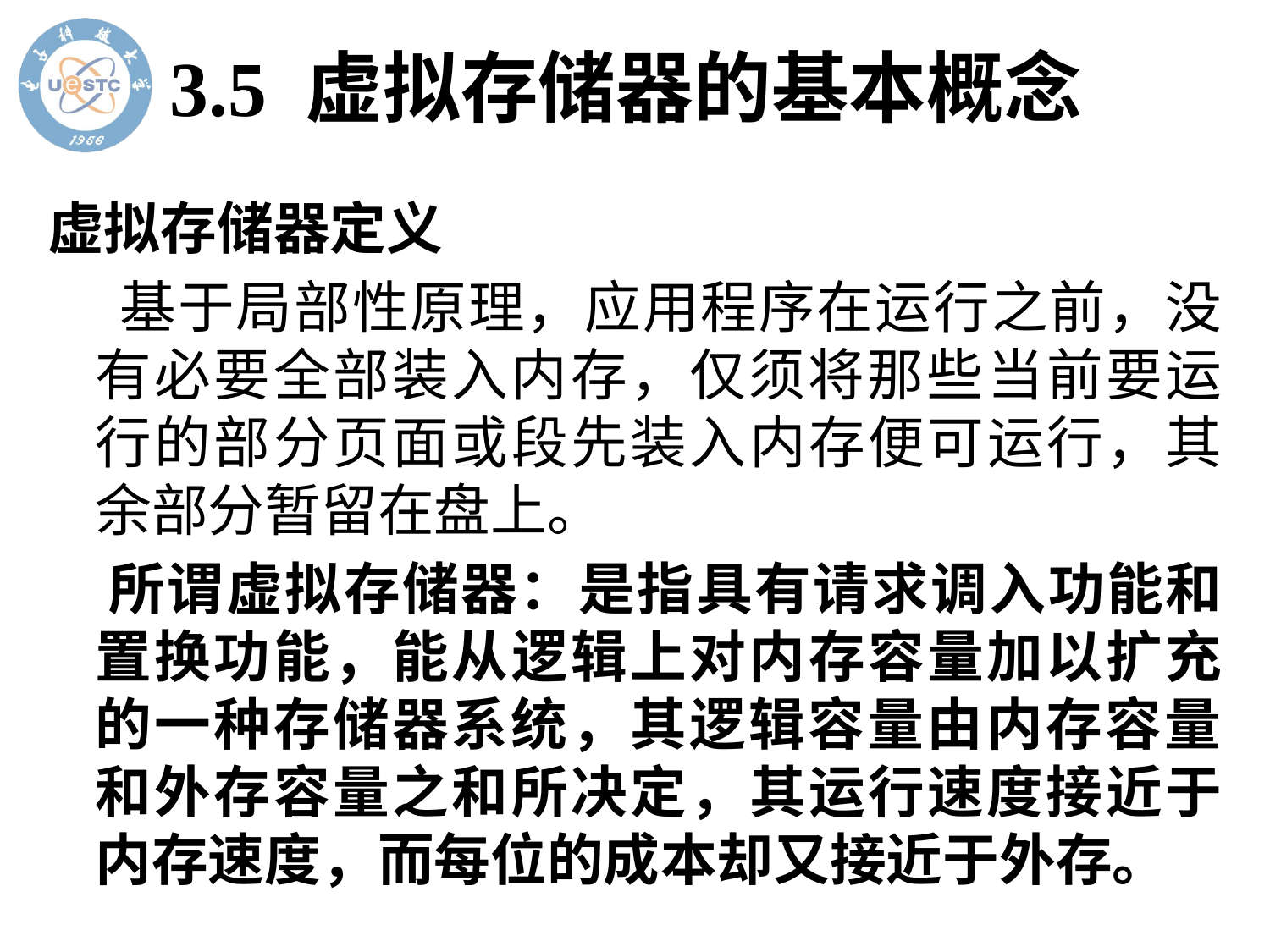

# 3.5 虚拟存储器的基本概念
虚拟存储器定义
    基于局部性原理，应用程序在运行之前，没有必要全部装入内存，仅须将那些当前要运行的部分页面或段先装入内存便可运行，其余部分暂留在盘上。
   所谓虚拟存储器：是指具有请求调入功能和置换功能，能从逻辑上对内存容量加以扩充的一种存储器系统，其逻辑容量由内存容量和外存容量之和所决定，其运行速度接近于内存速度，而每位的成本却又接近于外存。